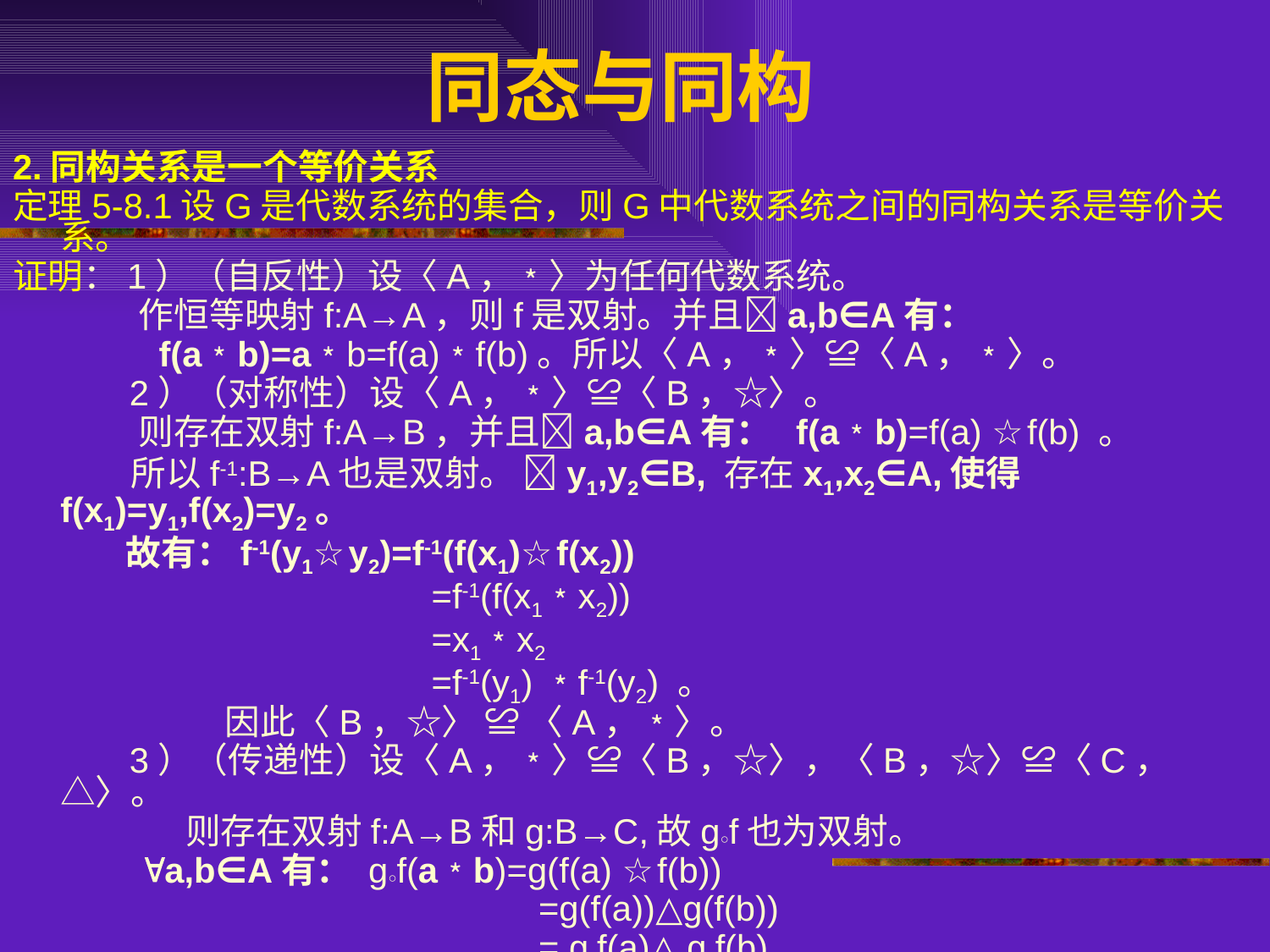

# 同态与同构
2.同构关系是一个等价关系
定理5-8.1设G是代数系统的集合，则G中代数系统之间的同构关系是等价关系。
证明：1）（自反性）设〈A，﹡〉为任何代数系统。
               作恒等映射f:A→A，则f是双射。并且∀a,b∈A有：
               f(a﹡b)=a﹡b=f(a)﹡f(b)。所以〈A，﹡〉≌〈A，﹡〉。
            2）（对称性）设〈A，﹡〉≌〈B，☆〉。
               则存在双射f:A→B，并且∀a,b∈A有：  f(a﹡b)=f(a) ☆f(b) 。
              所以f-1:B→A也是双射。 ∀y1,y2∈B, 存在x1,x2∈A,使得f(x1)=y1,f(x2)=y2。
             故有：f-1(y1☆y2)=f-1(f(x1)☆f(x2))
                                           =f-1(f(x1﹡x2))
                                           =x1﹡x2
                                           =f-1(y1) ﹡f-1(y2) 。
                          因此〈B，☆〉 ≌ 〈A，﹡〉。
            3）（传递性）设〈A，﹡〉≌〈B，☆〉，〈B，☆〉≌〈C，△〉。
                     则存在双射f:A→B和g:B→C,故g○f也为双射。
             ∀a,b∈A有： g○f(a﹡b)=g(f(a) ☆f(b))
                                                      =g(f(a))△g(f(b))
                                                      = g○f(a)△ g○f(b)
                  所以， 〈A，﹡〉≌〈C，△〉。                                                 ＃